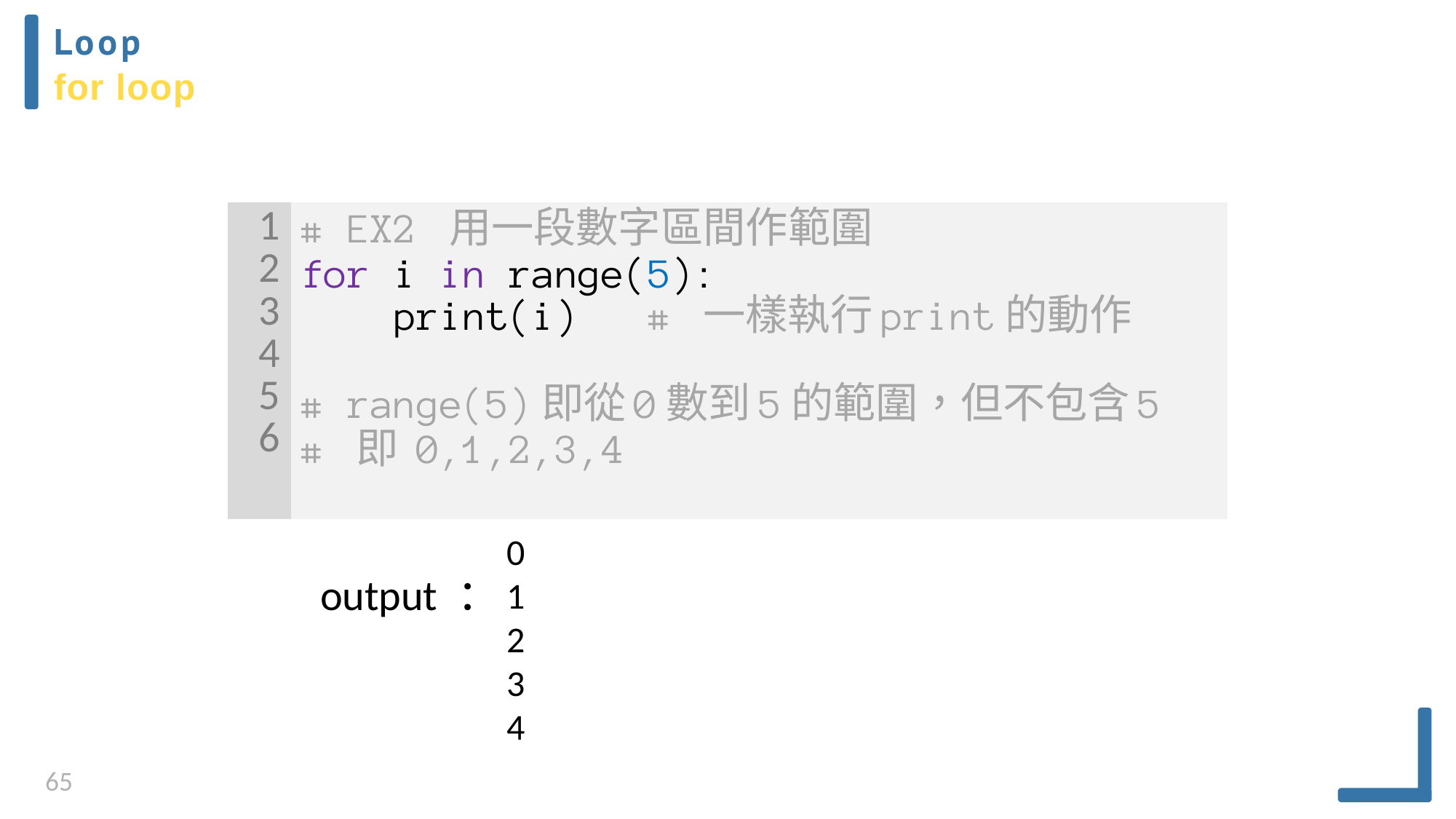

Loop
for loop
| 1 2 34 56 | # EX2 用一段數字區間作範圍 for i in range(5): print(i) # 一樣執行print的動作 # range(5)即從0數到5的範圍，但不包含5 # 即 0,1,2,3,4 |
| --- | --- |
0
1
2
3
4
output ：

65